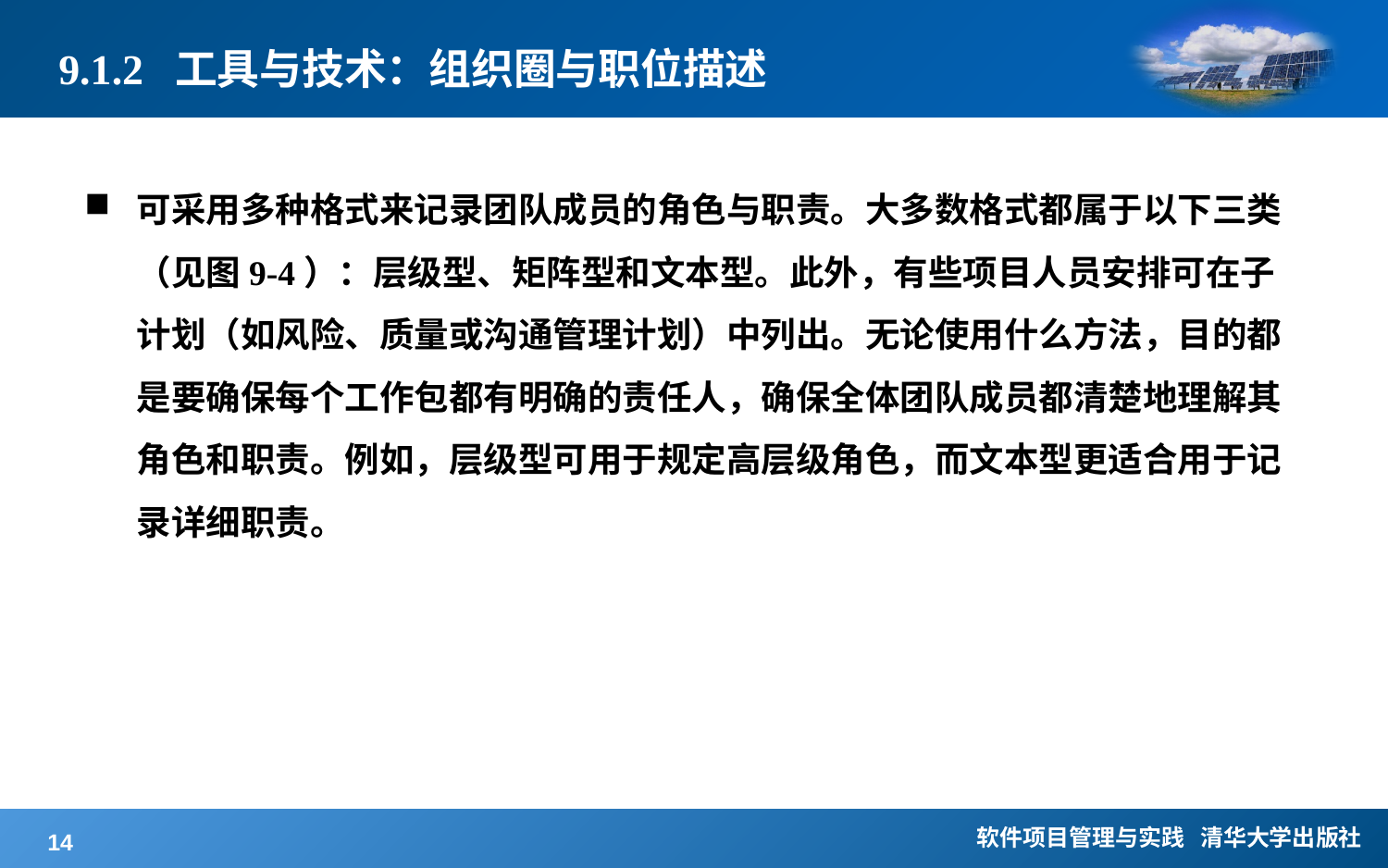

# 9.1.2  工具与技术：组织圈与职位描述
可采用多种格式来记录团队成员的角色与职责。大多数格式都属于以下三类（见图9-4）：层级型、矩阵型和文本型。此外，有些项目人员安排可在子计划（如风险、质量或沟通管理计划）中列出。无论使用什么方法，目的都是要确保每个工作包都有明确的责任人，确保全体团队成员都清楚地理解其角色和职责。例如，层级型可用于规定高层级角色，而文本型更适合用于记录详细职责。